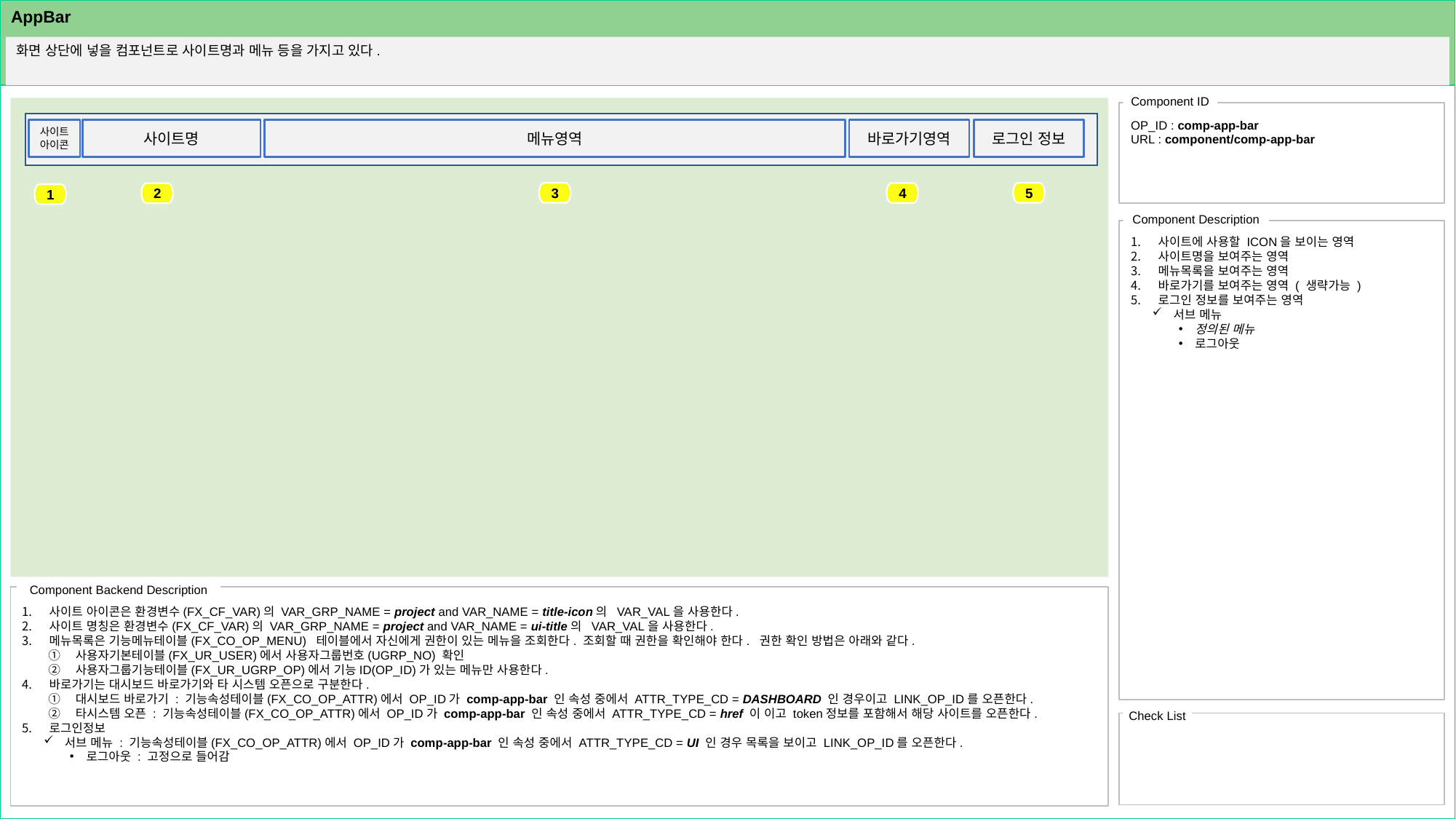

# AppBar
화면 상단에 넣을 컴포넌트로 사이트명과 메뉴 등을 가지고 있다.
OP_ID : comp-app-bar
URL : component/comp-app-bar

바로가기영역
로그인 정보
메뉴영역
사이트
아이콘
사이트명
3
5
4
2
1
사이트에 사용할 ICON을 보이는 영역
사이트명을 보여주는 영역
메뉴목록을 보여주는 영역
바로가기를 보여주는 영역 ( 생략가능 )
로그인 정보를 보여주는 영역
서브 메뉴
정의된 메뉴
로그아웃
사이트 아이콘은 환경변수(FX_CF_VAR)의 VAR_GRP_NAME = project and VAR_NAME = title-icon의  VAR_VAL을 사용한다.
사이트 명칭은 환경변수(FX_CF_VAR)의 VAR_GRP_NAME = project and VAR_NAME = ui-title의  VAR_VAL을 사용한다.
메뉴목록은 기능메뉴테이블(FX_CO_OP_MENU)  테이블에서 자신에게 권한이 있는 메뉴을 조회한다. 조회할 때 권한을 확인해야 한다.  권한 확인 방법은 아래와 같다.
사용자기본테이블(FX_UR_USER)에서 사용자그룹번호(UGRP_NO) 확인
사용자그룹기능테이블(FX_UR_UGRP_OP)에서 기능ID(OP_ID)가 있는 메뉴만 사용한다.
바로가기는 대시보드 바로가기와 타 시스템 오픈으로 구분한다.
대시보드 바로가기 : 기능속성테이블(FX_CO_OP_ATTR)에서 OP_ID가 comp-app-bar 인 속성 중에서 ATTR_TYPE_CD = DASHBOARD 인 경우이고 LINK_OP_ID를 오픈한다.
타시스템 오픈 : 기능속성테이블(FX_CO_OP_ATTR)에서 OP_ID가 comp-app-bar 인 속성 중에서 ATTR_TYPE_CD = href 이 이고 token정보를 포함해서 해당 사이트를 오픈한다.
로그인정보
서브 메뉴 : 기능속성테이블(FX_CO_OP_ATTR)에서 OP_ID가 comp-app-bar 인 속성 중에서 ATTR_TYPE_CD = UI 인 경우 목록을 보이고 LINK_OP_ID를 오픈한다.
로그아웃 : 고정으로 들어감